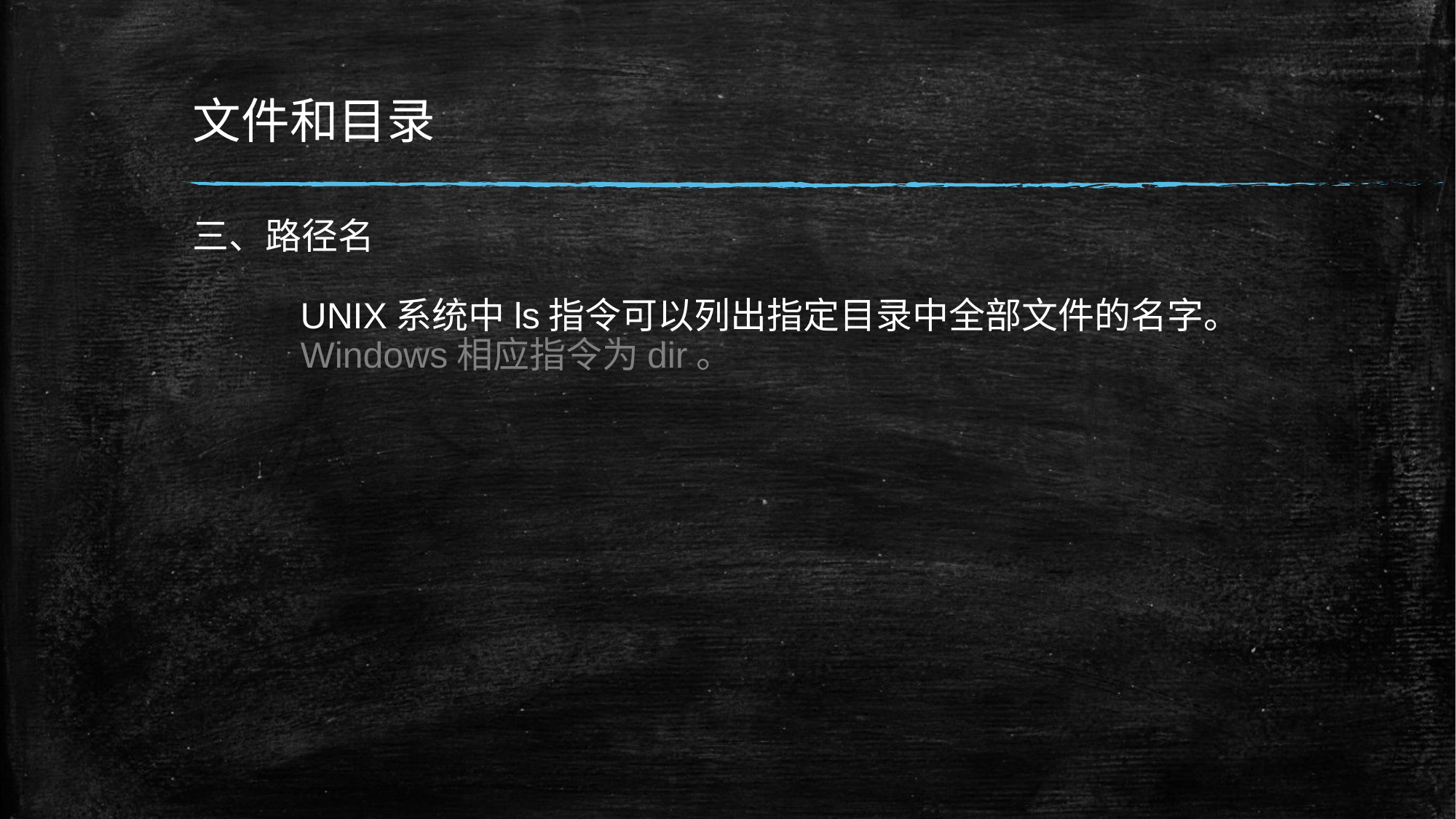

# 文件和目录
三、路径名
          UNIX系统中ls指令可以列出指定目录中全部文件的名字。
          Windows相应指令为dir。